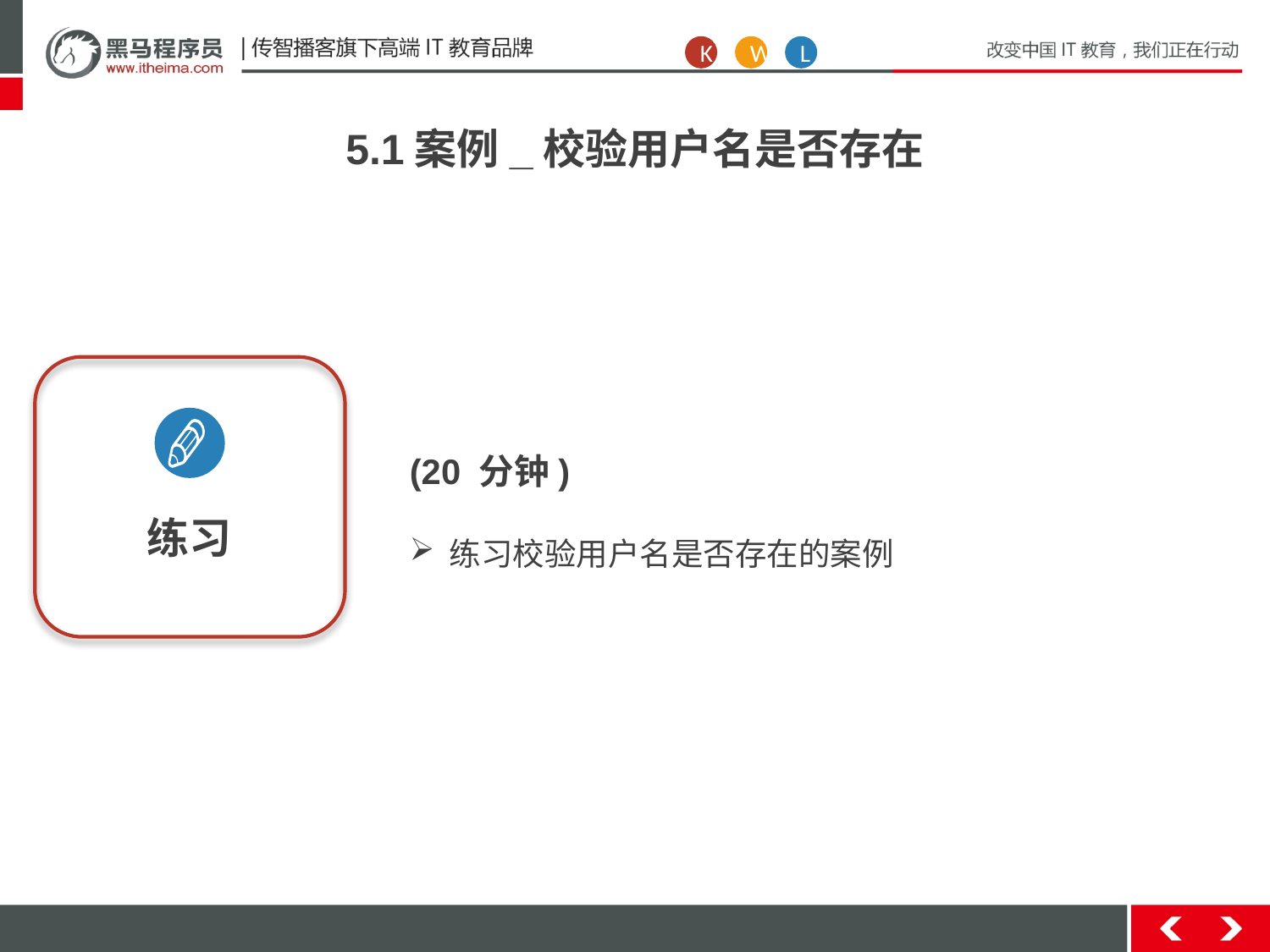

K
W
L
5.1案例_校验用户名是否存在

练习
(20 分钟)

练习校验用户名是否存在的案例